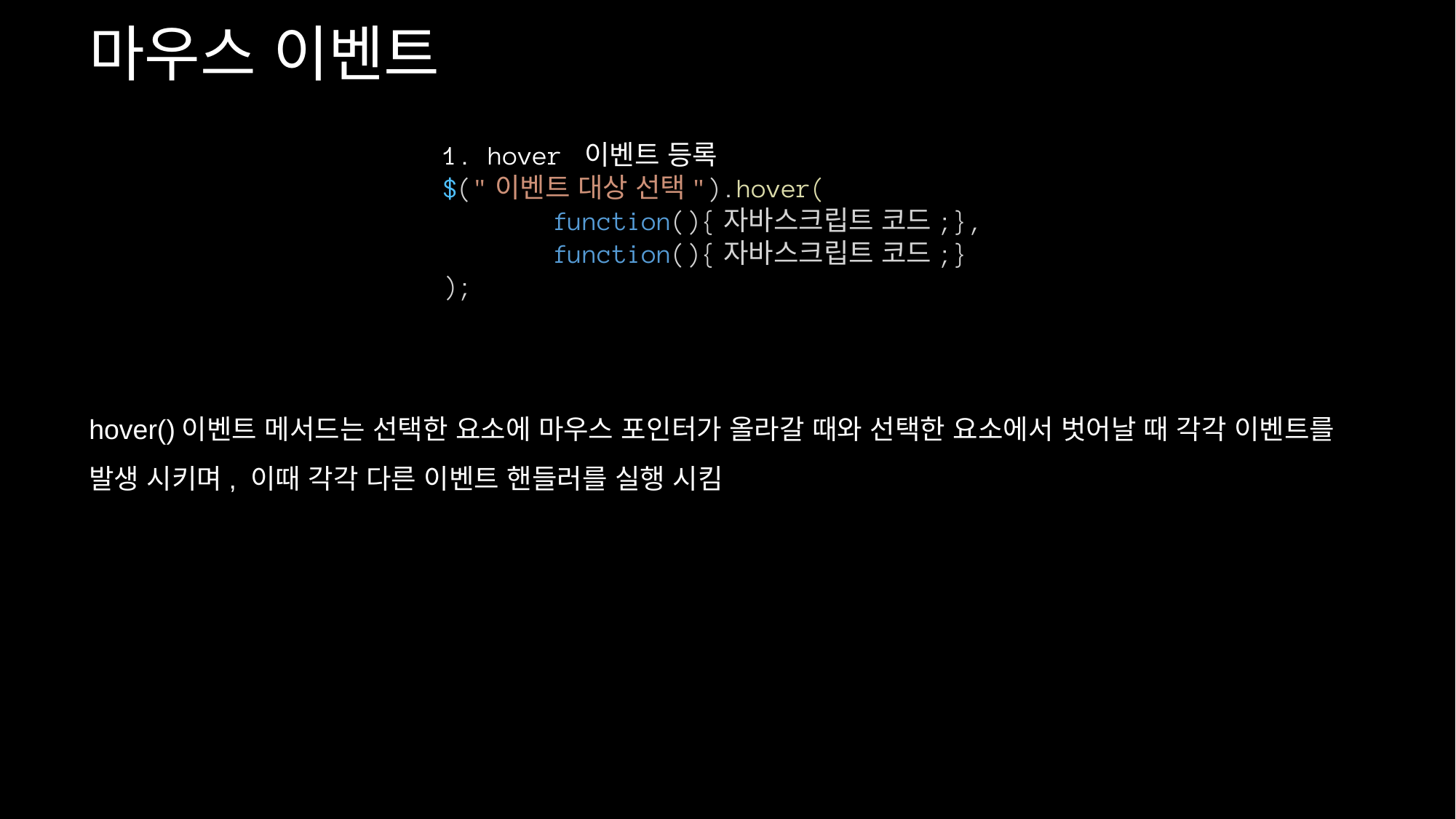

마우스 이벤트
1. hover 이벤트 등록
$("이벤트 대상 선택").hover(
	function(){자바스크립트 코드;},
	function(){자바스크립트 코드;}
);
hover()이벤트 메서드는 선택한 요소에 마우스 포인터가 올라갈 때와 선택한 요소에서 벗어날 때 각각 이벤트를 발생 시키며, 이때 각각 다른 이벤트 핸들러를 실행 시킴